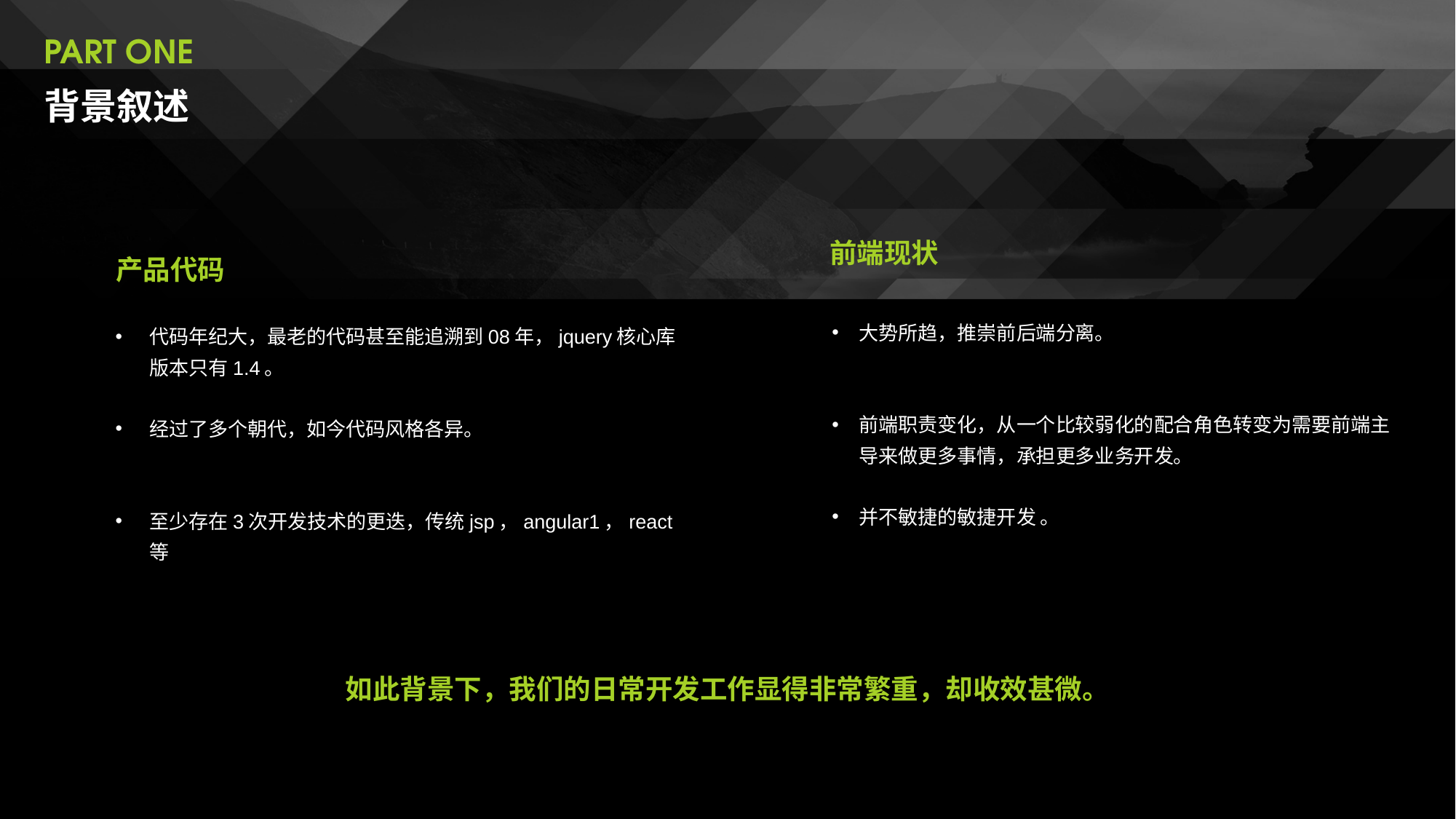

PART ONE
背景叙述
产品代码
前端现状
大势所趋，推崇前后端分离。

前端职责变化，从一个比较弱化的配合角色转变为需要前端主导来做更多事情，承担更多业务开发。

并不敏捷的敏捷开发 。
代码年纪大，最老的代码甚至能追溯到08年，jquery核心库版本只有1.4。

经过了多个朝代，如今代码风格各异。

至少存在3次开发技术的更迭，传统jsp，angular1，react等
如此背景下，我们的日常开发工作显得非常繁重，却收效甚微。